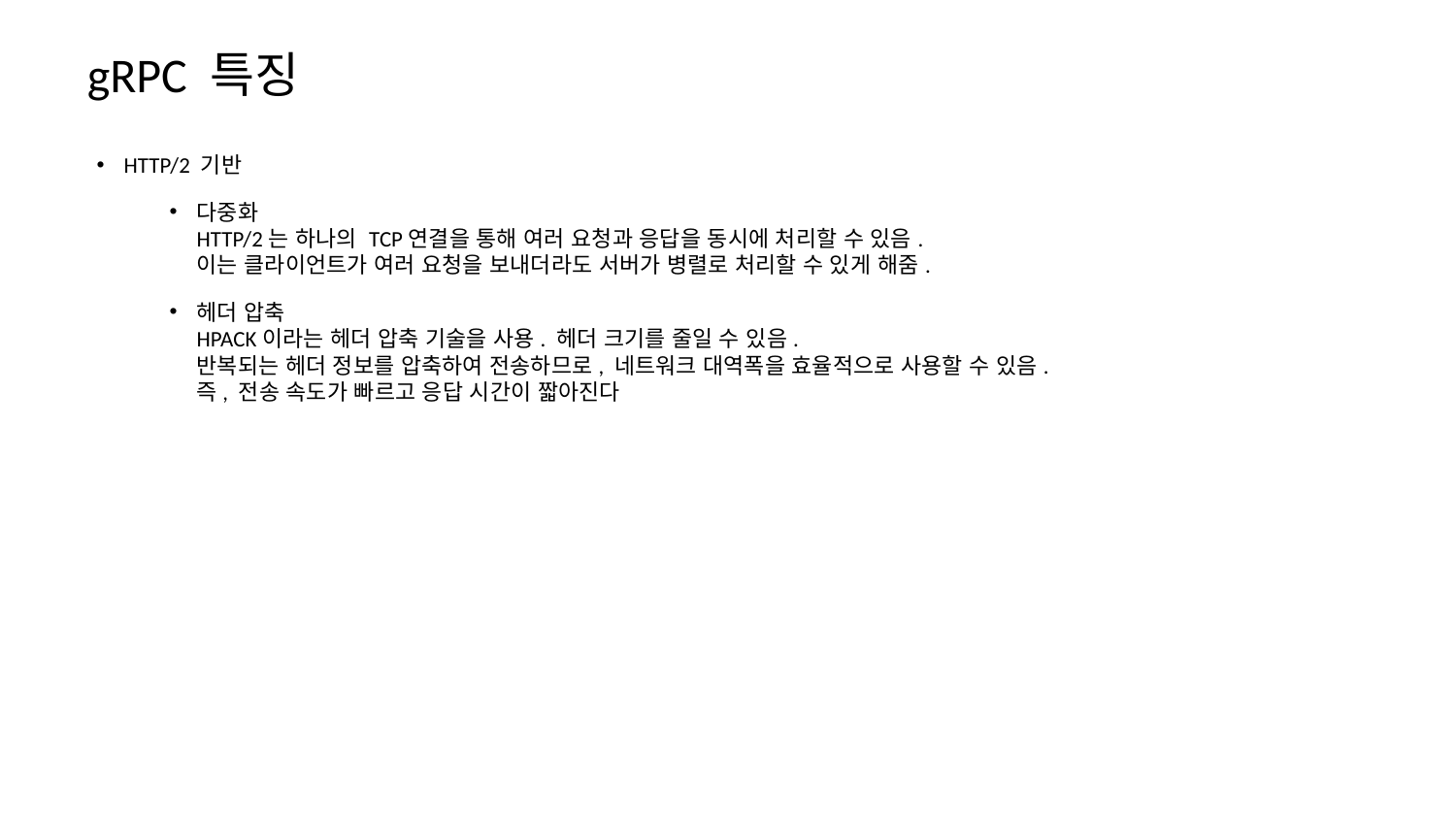

gRPC 특징
HTTP/2 기반
다중화
HTTP/2는 하나의 TCP연결을 통해 여러 요청과 응답을 동시에 처리할 수 있음.
이는 클라이언트가 여러 요청을 보내더라도 서버가 병렬로 처리할 수 있게 해줌.
헤더 압축
HPACK이라는 헤더 압축 기술을 사용. 헤더 크기를 줄일 수 있음.
반복되는 헤더 정보를 압축하여 전송하므로, 네트워크 대역폭을 효율적으로 사용할 수 있음.
즉, 전송 속도가 빠르고 응답 시간이 짧아진다